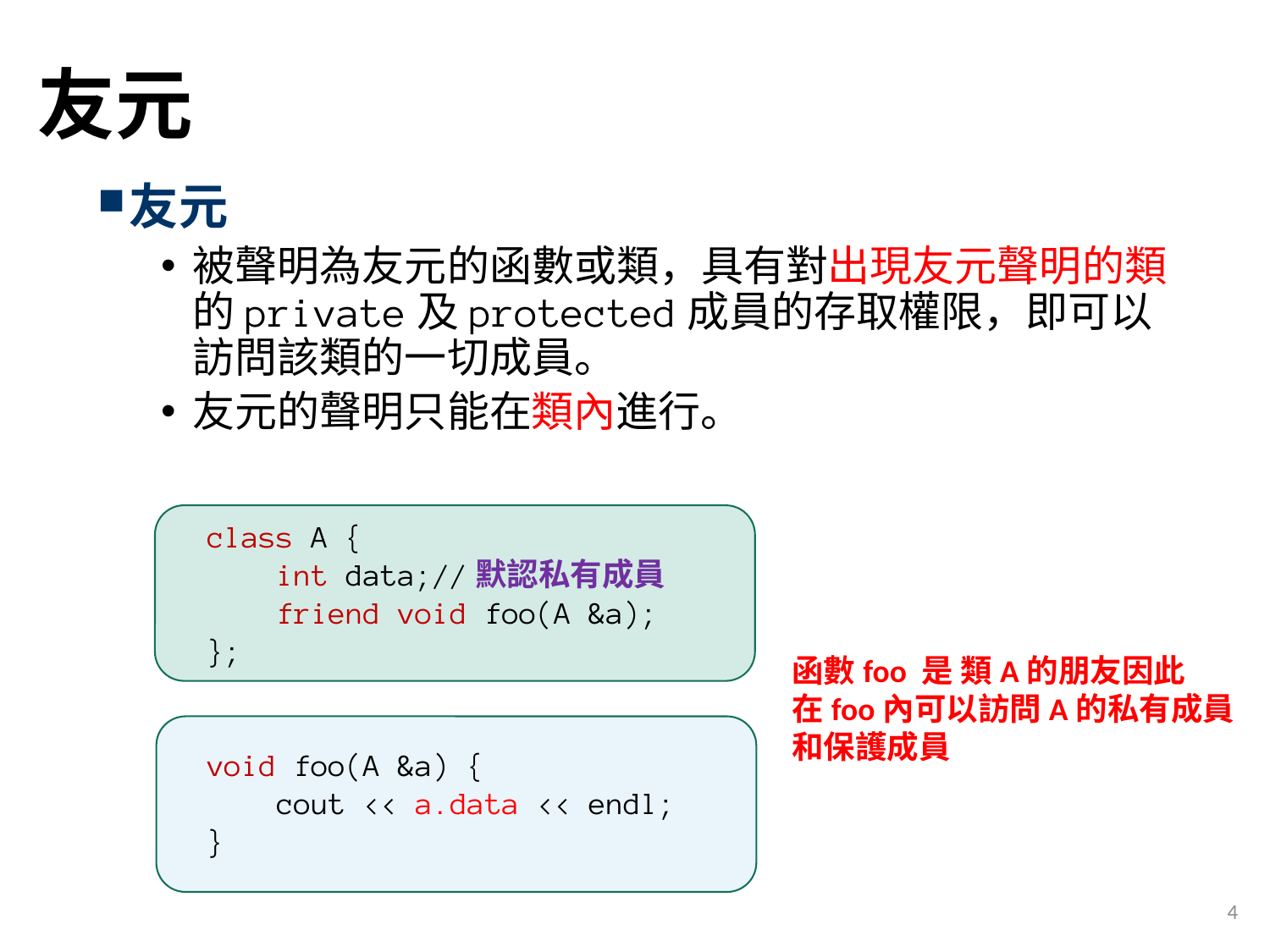

# 友元
友元
被聲明為友元的函數或類，具有對出現友元聲明的類的private及protected成員的存取權限，即可以訪問該類的一切成員。
友元的聲明只能在類內進行。

class A {
    int data;//默認私有成員
    friend void foo(A &a);
};

void foo(A &a) {
    cout << a.data << endl;
}
函數foo 是 類A的朋友因此
在foo內可以訪問A的私有成員
和保護成員

4